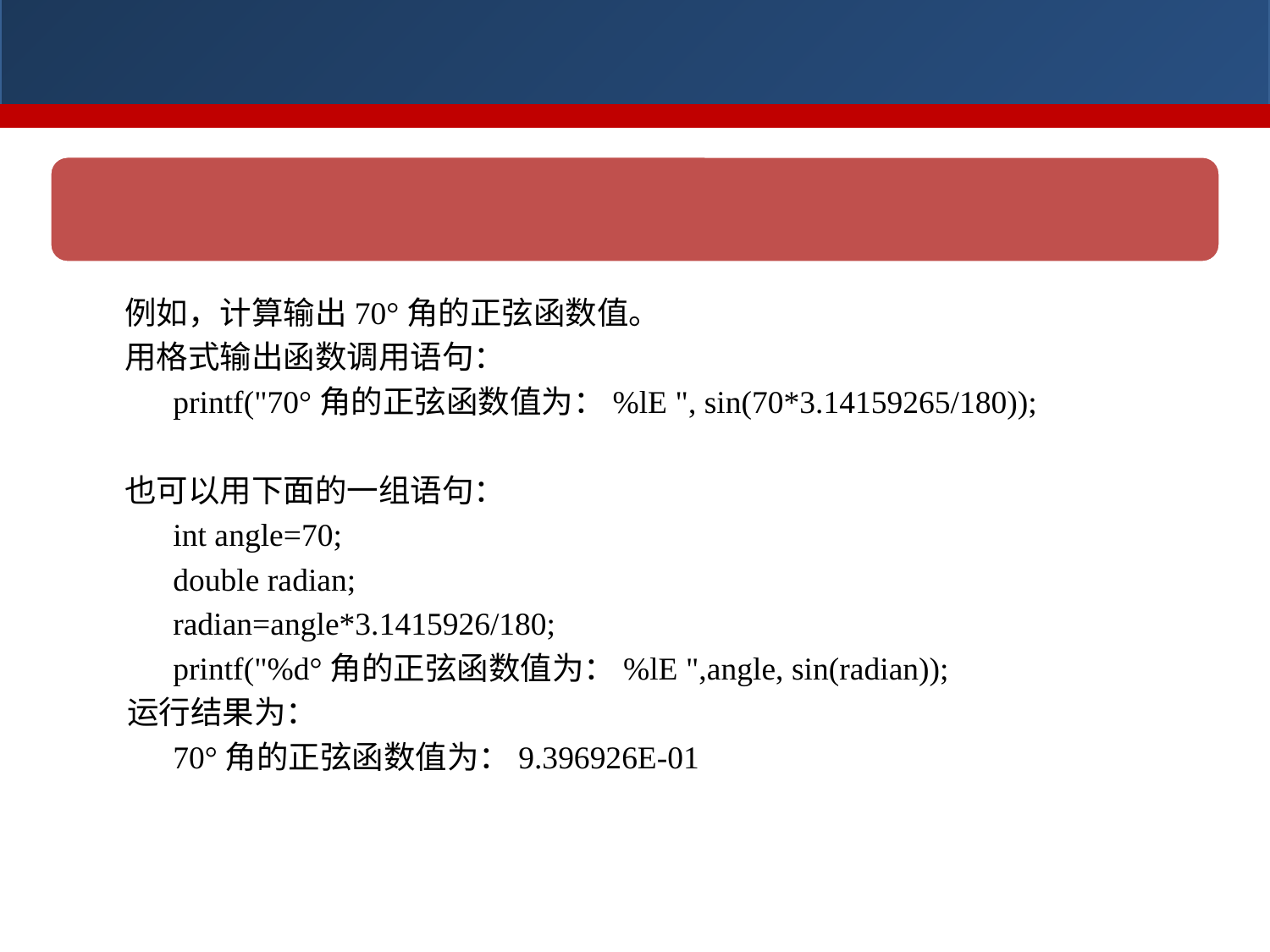

例如，计算输出70°角的正弦函数值。
用格式输出函数调用语句：
      printf("70°角的正弦函数值为：%lE ", sin(70*3.14159265/180));

也可以用下面的一组语句：
      int angle=70;
      double radian;
      radian=angle*3.1415926/180;
      printf("%d°角的正弦函数值为：%lE ",angle, sin(radian));
  运行结果为：
      70°角的正弦函数值为：9.396926E-01